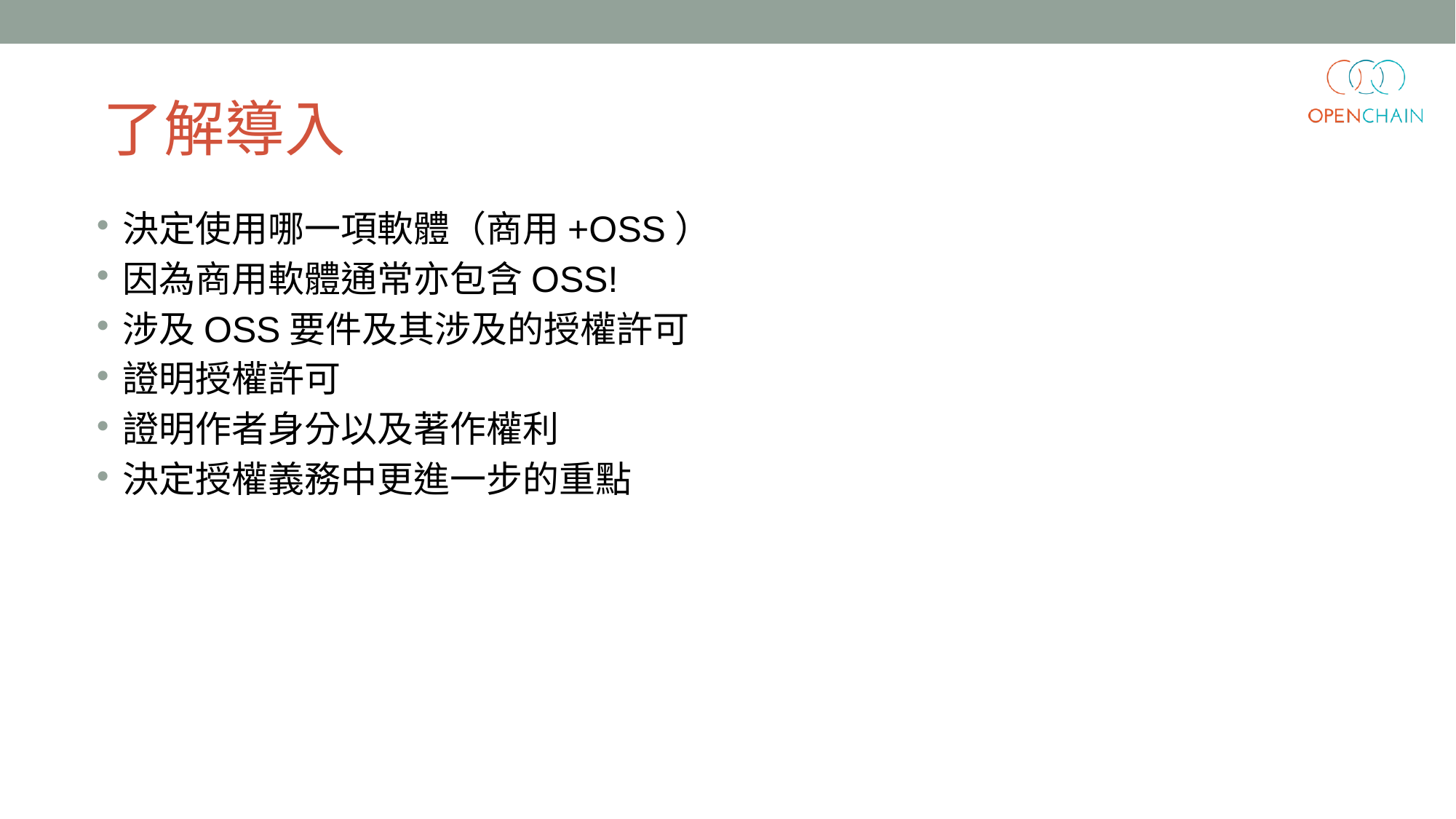

了解導入
決定使用哪一項軟體（商用+OSS）
因為商用軟體通常亦包含OSS!
涉及OSS要件及其涉及的授權許可
證明授權許可
證明作者身分以及著作權利
決定授權義務中更進一步的重點